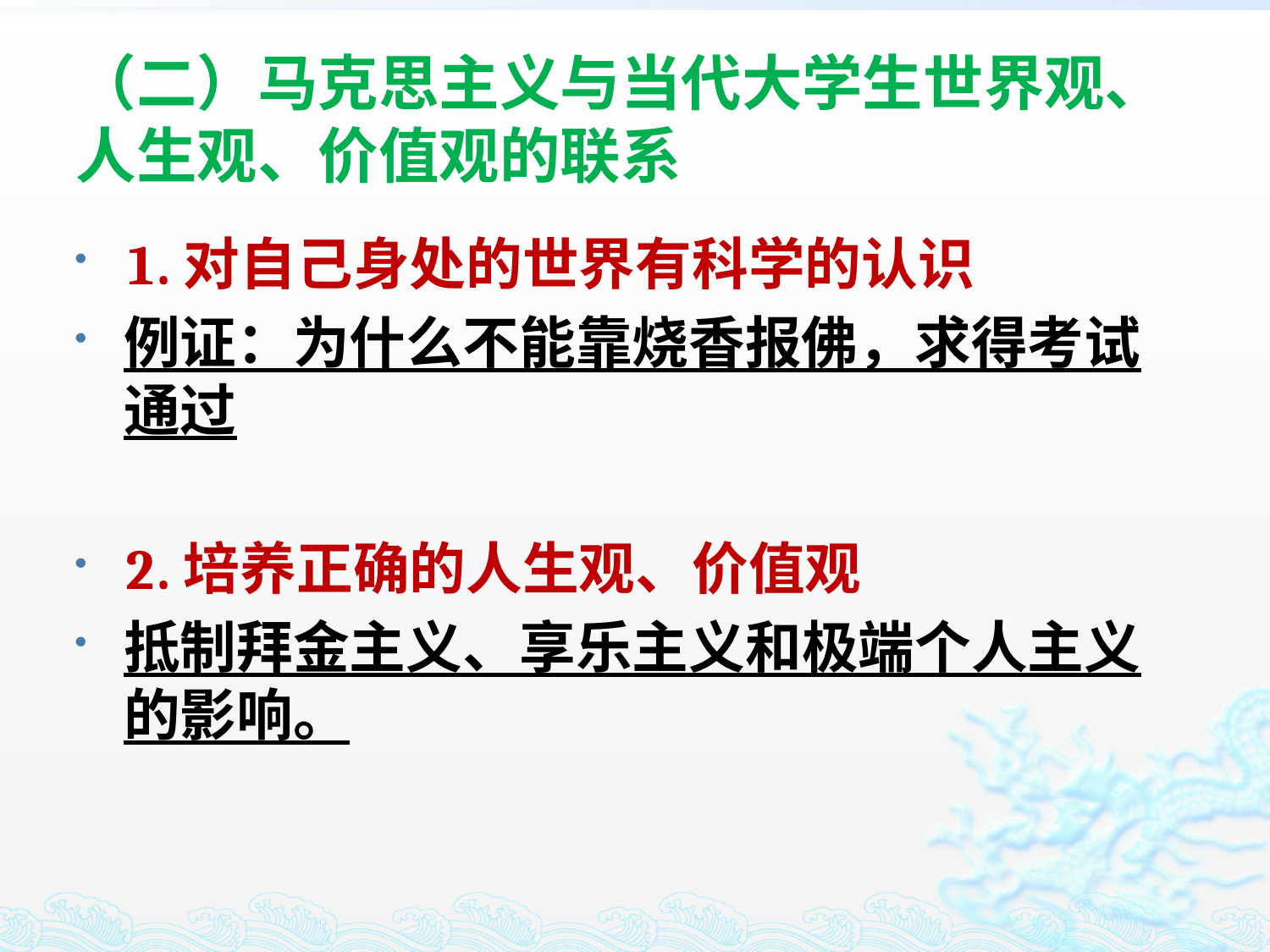

# （二）马克思主义与当代大学生世界观、人生观、价值观的联系
1.对自己身处的世界有科学的认识
例证：为什么不能靠烧香报佛，求得考试通过

2.培养正确的人生观、价值观
抵制拜金主义、享乐主义和极端个人主义的影响。